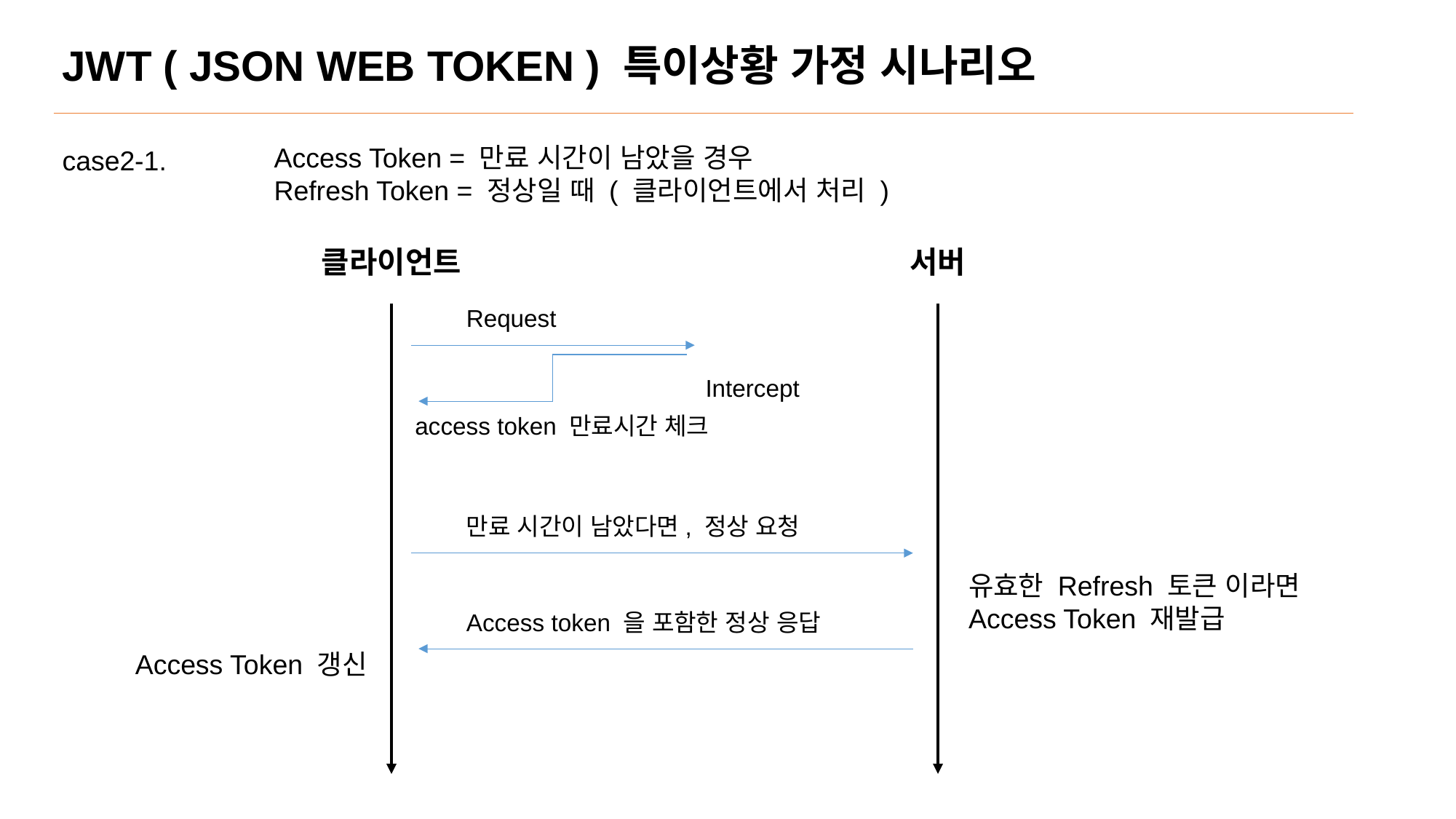

JWT ( JSON WEB TOKEN ) 특이상황 가정 시나리오
Access Token = 만료 시간이 남았을 경우
Refresh Token = 정상일 때 ( 클라이언트에서 처리 )
case2-1.
클라이언트
서버
Request
Intercept
access token 만료시간 체크
만료 시간이 남았다면, 정상 요청
유효한 Refresh 토큰 이라면
Access Token 재발급
Access token 을 포함한 정상 응답
Access Token 갱신